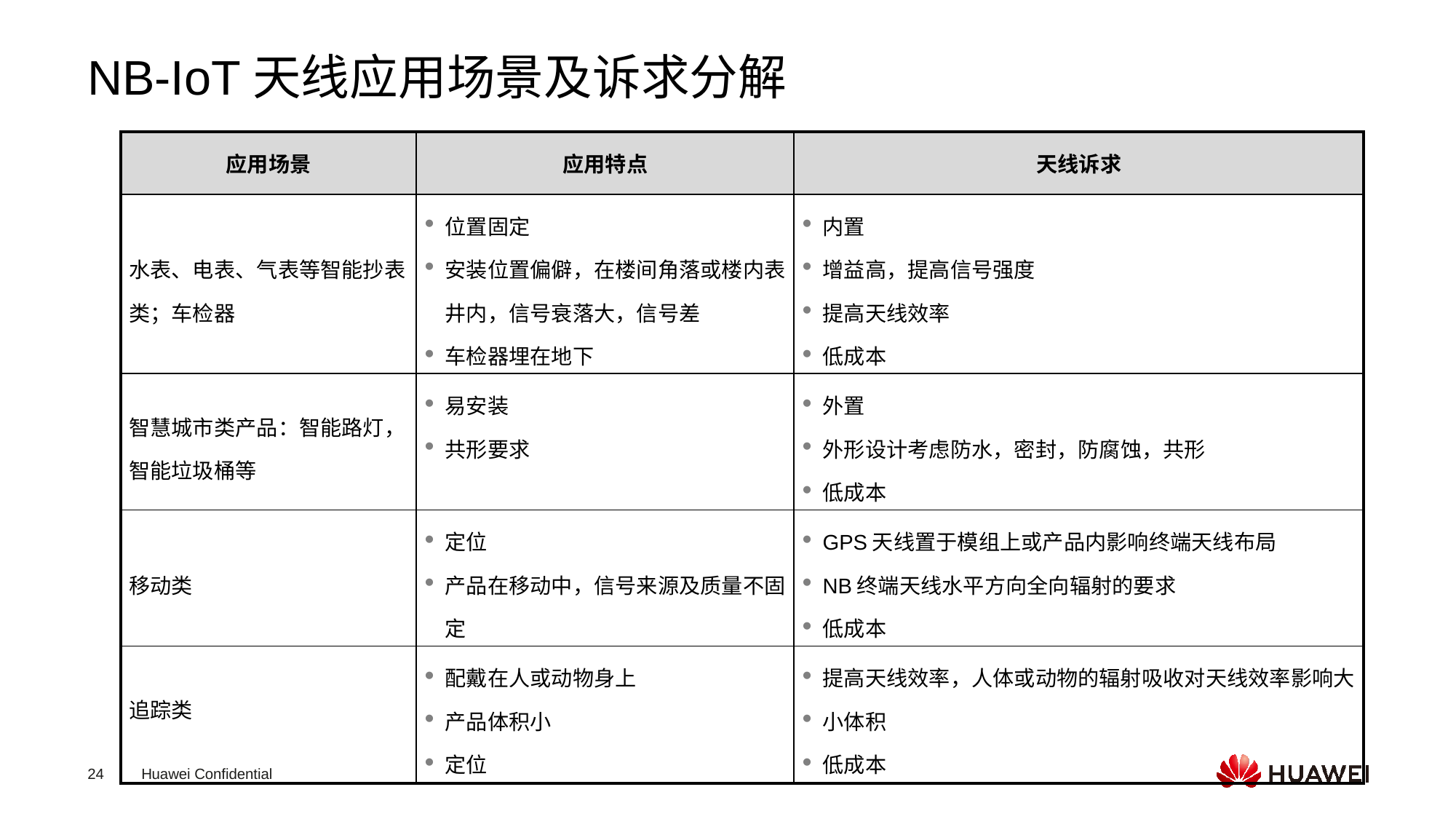

# NB-IoT天线应用场景及诉求分解
| 应用场景 | 应用特点 | 天线诉求 |
| --- | --- | --- |
| 水表、电表、气表等智能抄表类；车检器 | 位置固定 安装位置偏僻，在楼间角落或楼内表井内，信号衰落大，信号差 车检器埋在地下 | 内置 增益高，提高信号强度 提高天线效率 低成本 |
| 智慧城市类产品：智能路灯，智能垃圾桶等 | 易安装 共形要求 | 外置 外形设计考虑防水，密封，防腐蚀，共形 低成本 |
| 移动类 | 定位 产品在移动中，信号来源及质量不固定 | GPS天线置于模组上或产品内影响终端天线布局 NB终端天线水平方向全向辐射的要求 低成本 |
| 追踪类 | 配戴在人或动物身上 产品体积小 定位 | 提高天线效率，人体或动物的辐射吸收对天线效率影响大 小体积 低成本 |